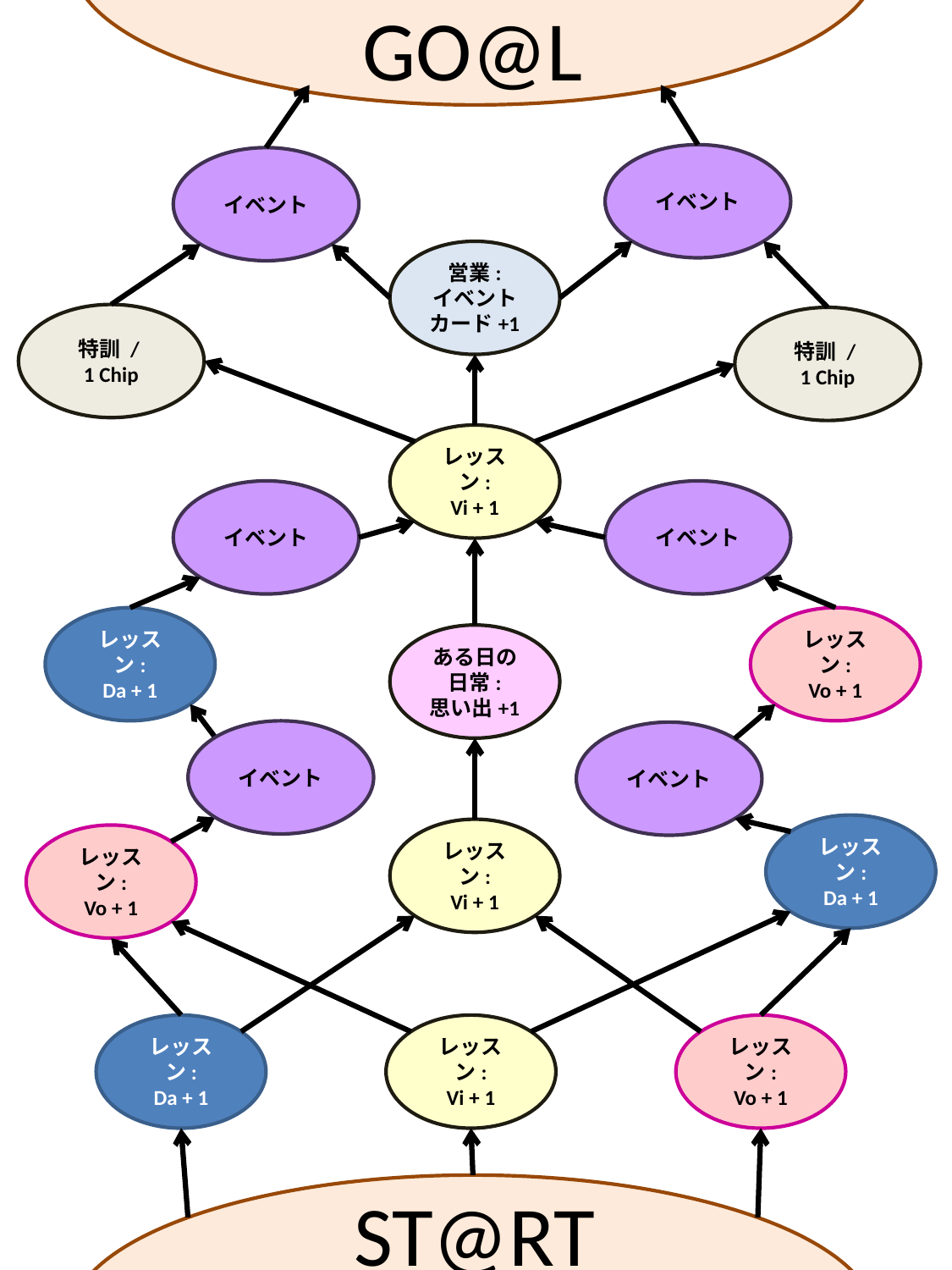

GO@L
イベント
イベント
営業:
イベントカード+1
特訓 /
1 Chip
特訓 /
1 Chip
レッスン:
Vi + 1
イベント
イベント
レッスン:
Da + 1
レッスン:
Vo + 1
ある日の日常:
思い出+1
イベント
イベント
レッスン:
Da + 1
レッスン:
Vi + 1
レッスン:
Vo + 1
レッスン:
Da + 1
レッスン:
Vi + 1
レッスン:
Vo + 1

ST@RT